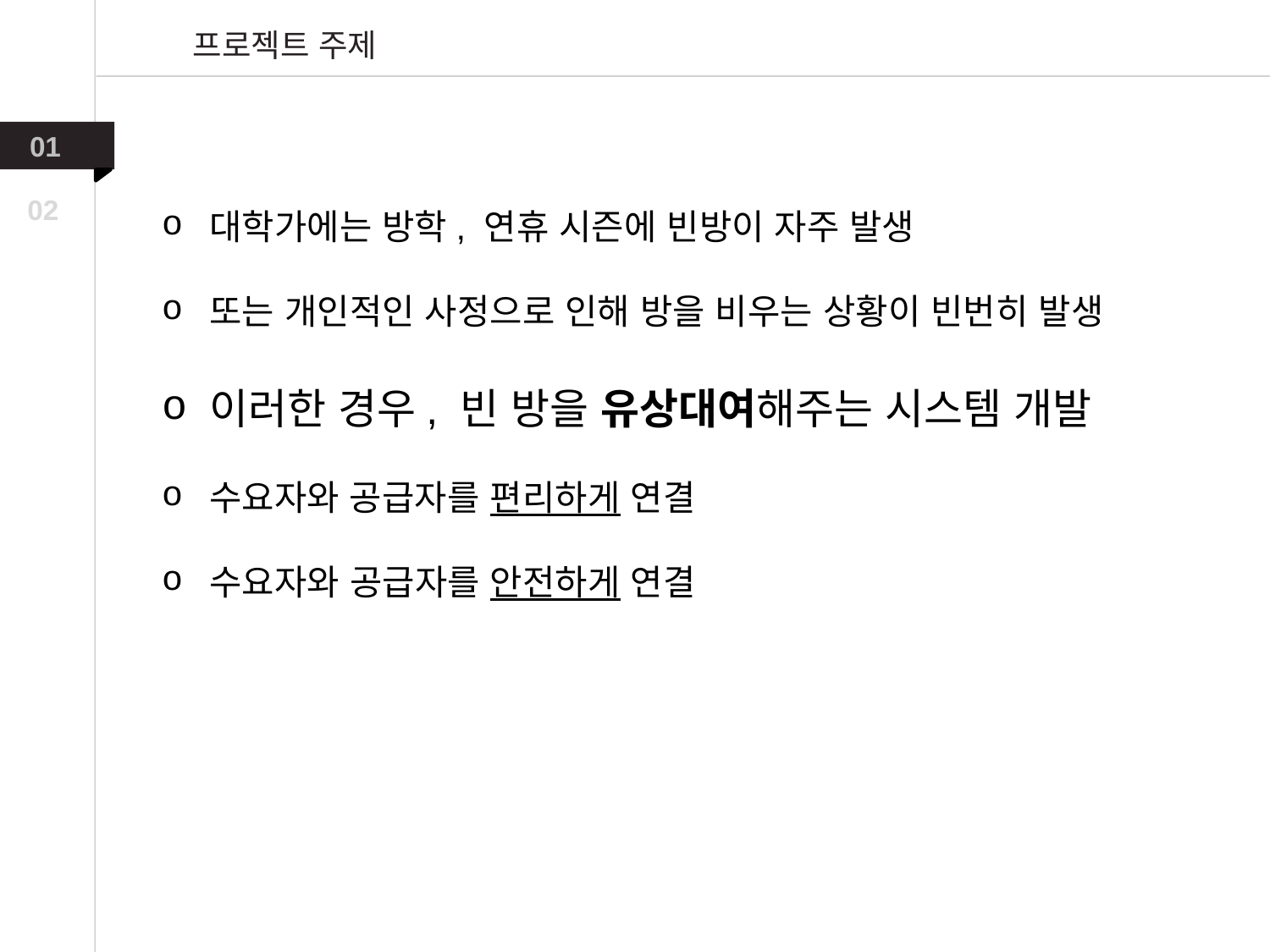

프로젝트 주제

01
대학가에는 방학, 연휴 시즌에 빈방이 자주 발생
또는 개인적인 사정으로 인해 방을 비우는 상황이 빈번히 발생
이러한 경우, 빈 방을 유상대여해주는 시스템 개발
수요자와 공급자를 편리하게 연결
수요자와 공급자를 안전하게 연결

02